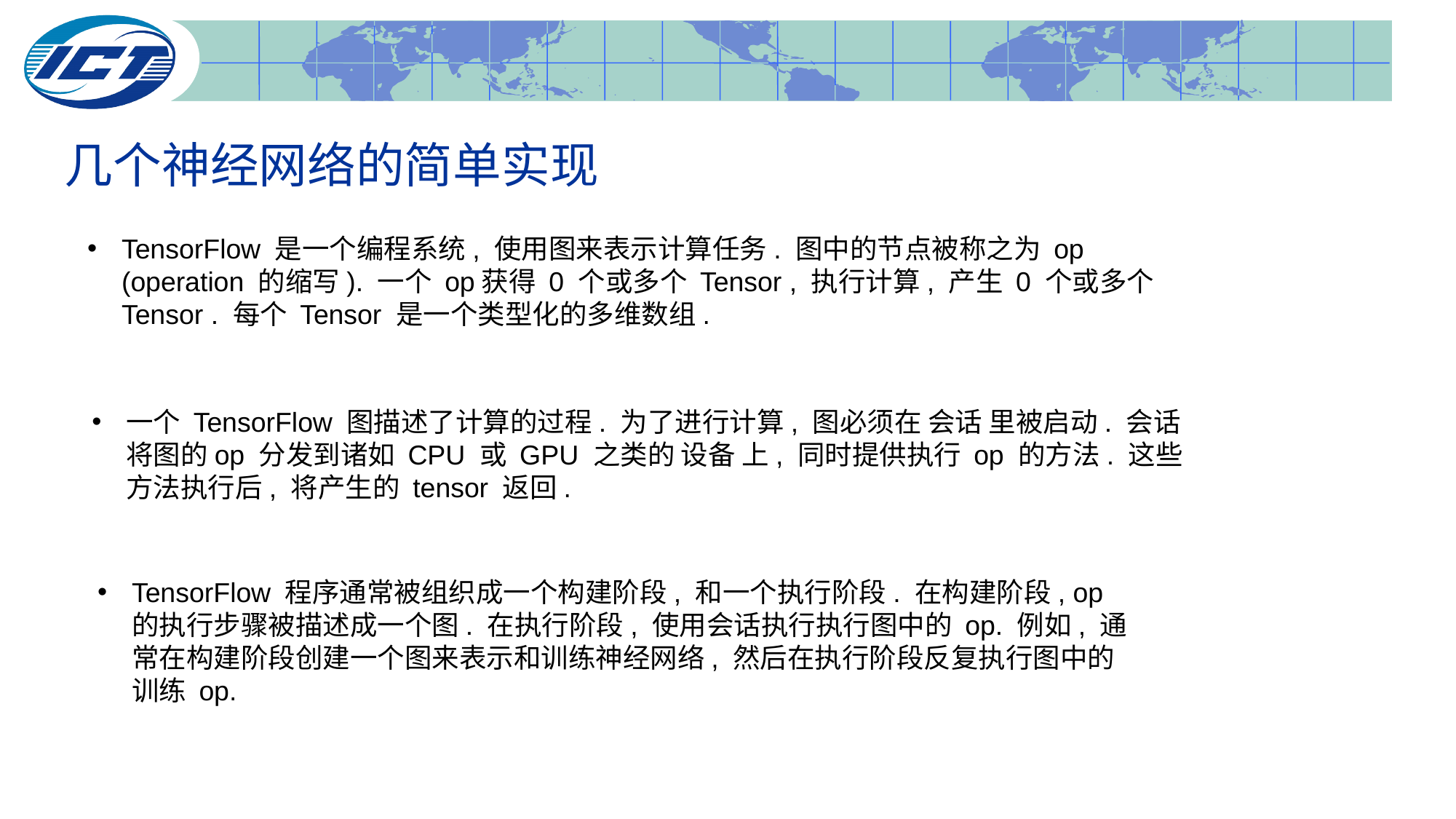

# 几个神经网络的简单实现
TensorFlow 是一个编程系统, 使用图来表示计算任务. 图中的节点被称之为 op (operation 的缩写). 一个 op获得 0 个或多个 Tensor , 执行计算, 产生 0 个或多个 Tensor . 每个 Tensor 是一个类型化的多维数组.
一个 TensorFlow 图描述了计算的过程. 为了进行计算, 图必须在 会话 里被启动. 会话 将图的op 分发到诸如 CPU 或 GPU 之类的 设备 上, 同时提供执行 op 的方法. 这些方法执行后, 将产生的 tensor 返回.
TensorFlow 程序通常被组织成一个构建阶段, 和一个执行阶段. 在构建阶段, op 的执行步骤被描述成一个图. 在执行阶段, 使用会话执行执行图中的 op. 例如, 通常在构建阶段创建一个图来表示和训练神经网络, 然后在执行阶段反复执行图中的训练 op.
22